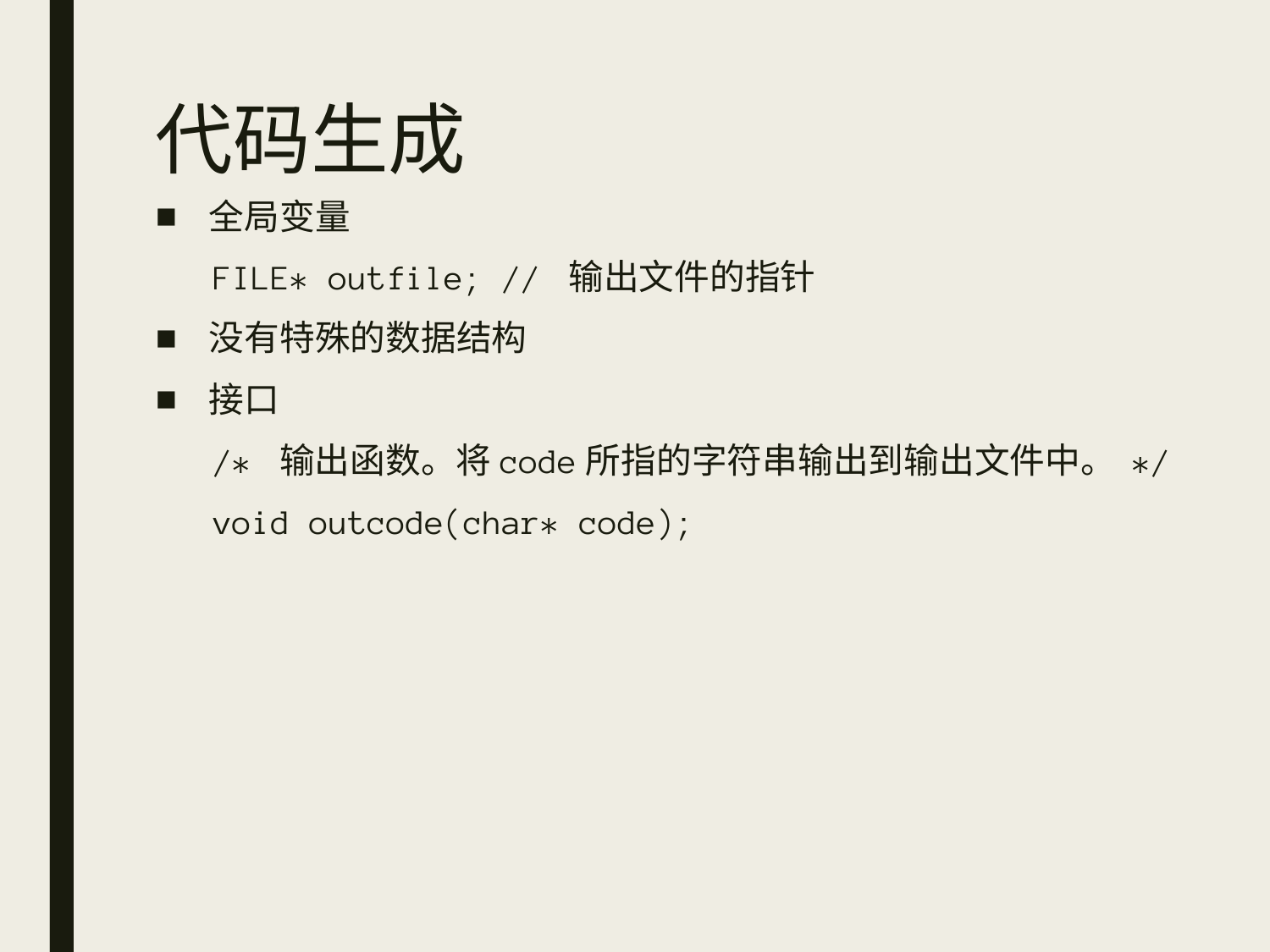

# 代码生成
全局变量
   FILE* outfile; // 输出文件的指针
没有特殊的数据结构
接口
   /* 输出函数。将code所指的字符串输出到输出文件中。 */
   void outcode(char* code);